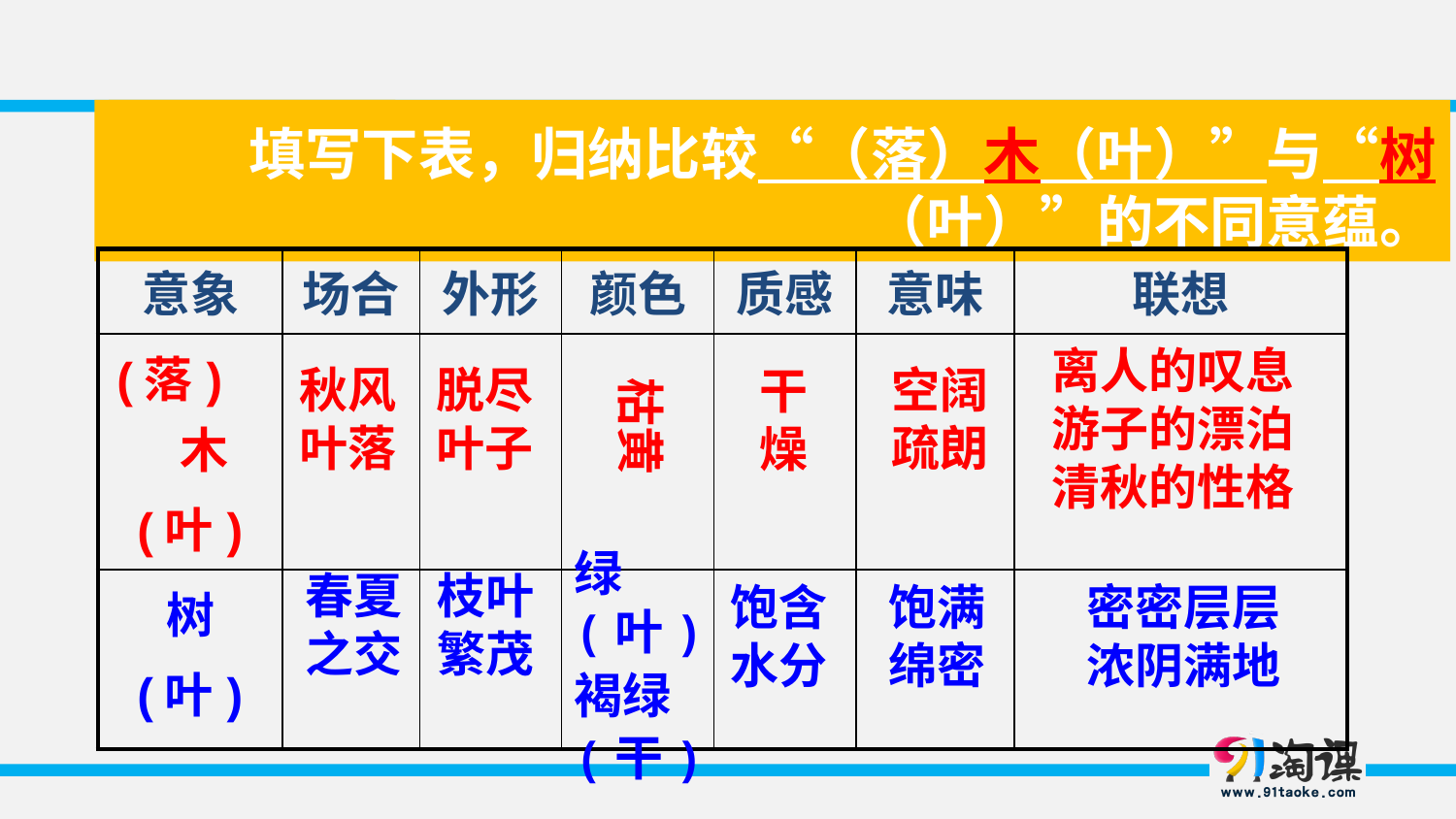

填写下表，归纳比较“（落）木（叶）”与“树（叶）”的不同意蕴。
| 意象 | 场合 | 外形 | 颜色 | 质感 | 意味 | 联想 |
| --- | --- | --- | --- | --- | --- | --- |
| (落) 木 (叶) |  |  |  |  |  |  |
| 树 (叶) |  |  |  |  |  |  |
离人的叹息
游子的漂泊
清秋的性格
秋风叶落
脱尽叶子
空阔疏朗
干燥
枯黄
绿(叶)
褐绿
(干)
春夏之交
枝叶繁茂
饱含水分
饱满绵密
密密层层
浓阴满地